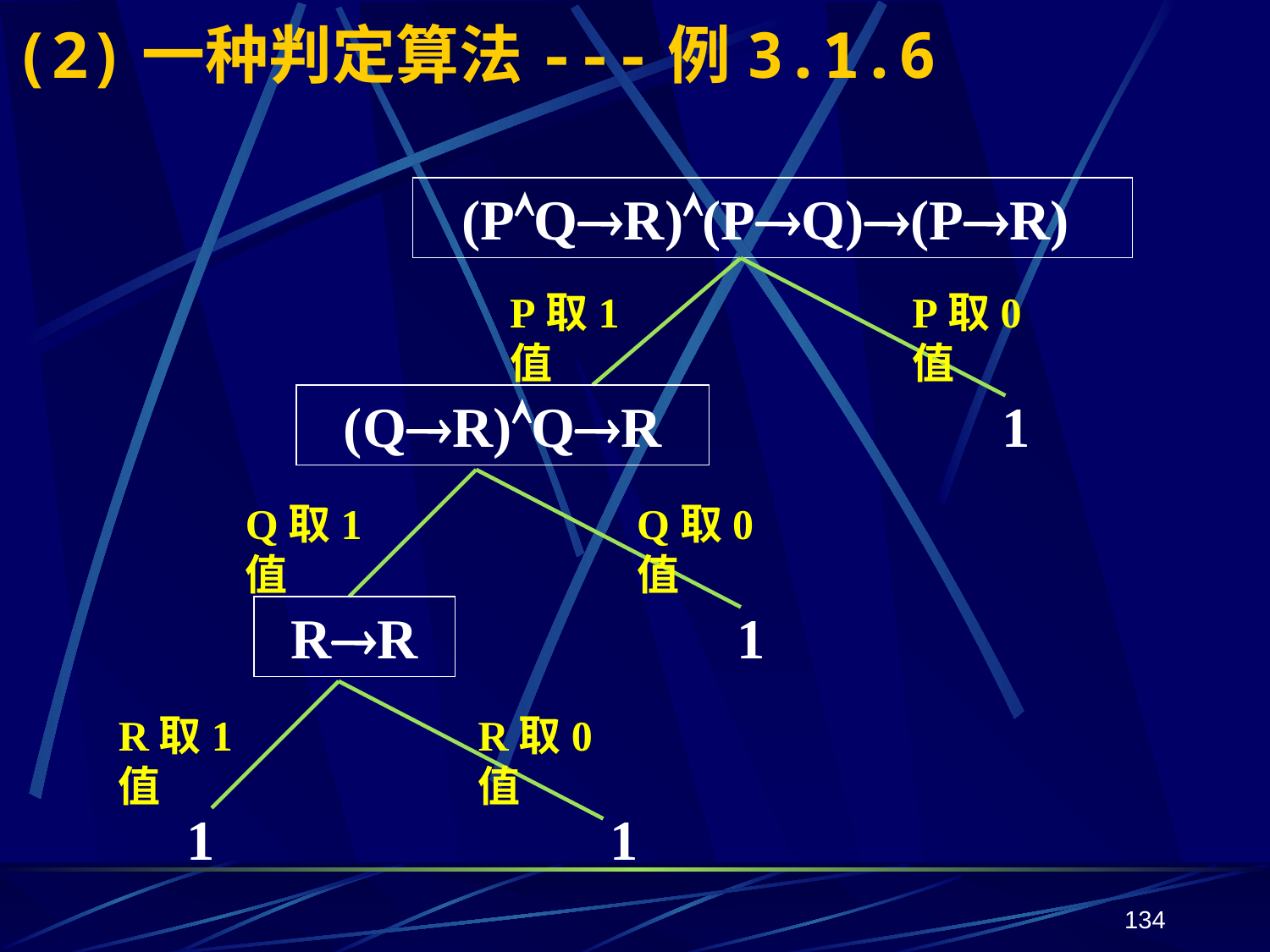

# (2)一种判定算法---例3.1.6
(P∧Q→R)∧(P→Q)→(P→R)

P取1值
P取0值
(Q→R)∧Q→R
1

Q取1值
Q取0值
R→R
1

R取1值
R取0值
1
1

134